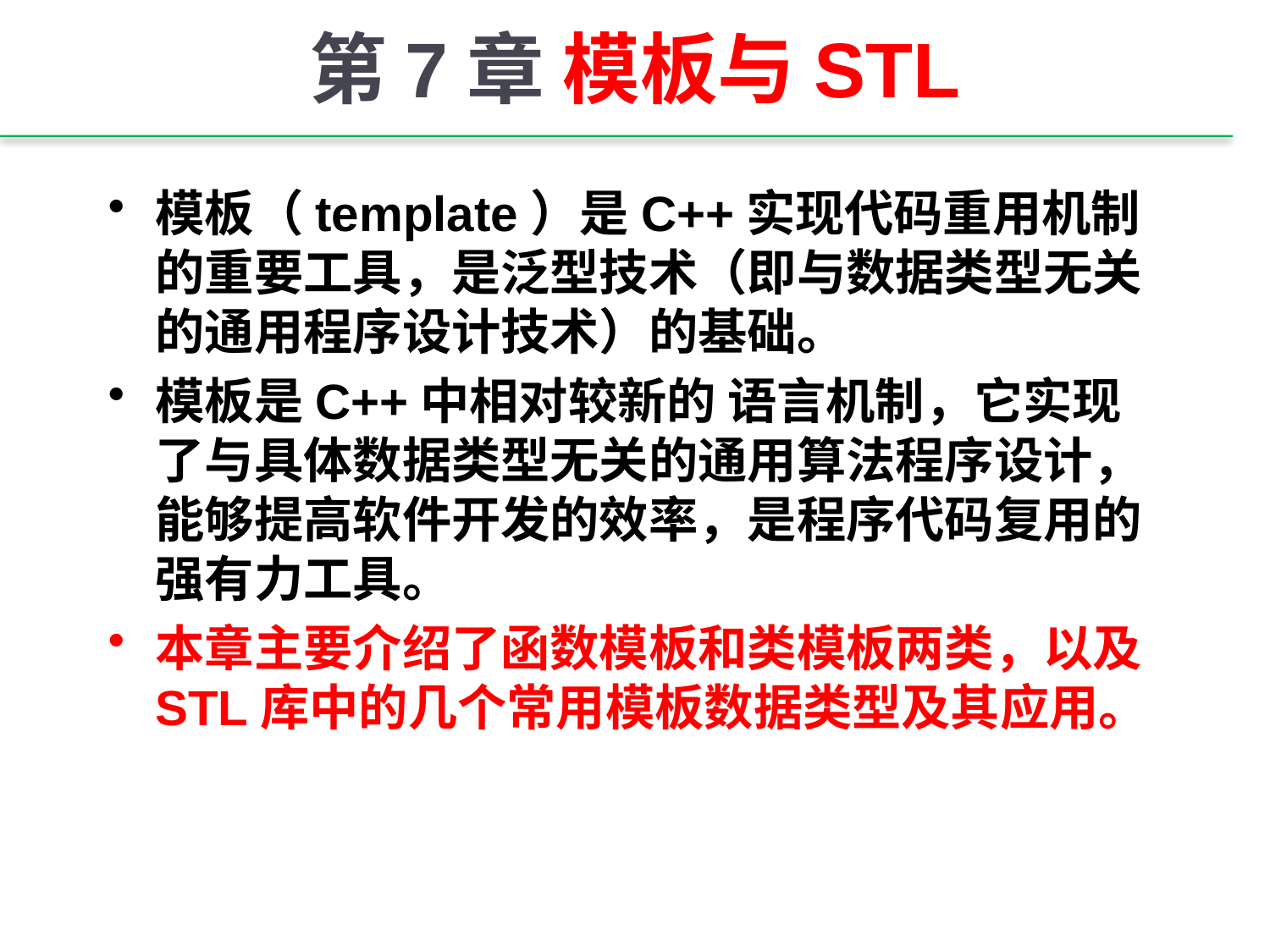

# 第7章 模板与STL
模板（template）是C++实现代码重用机制的重要工具，是泛型技术（即与数据类型无关的通用程序设计技术）的基础。
模板是C++中相对较新的 语言机制，它实现了与具体数据类型无关的通用算法程序设计，能够提高软件开发的效率，是程序代码复用的强有力工具。
本章主要介绍了函数模板和类模板两类，以及STL库中的几个常用模板数据类型及其应用。